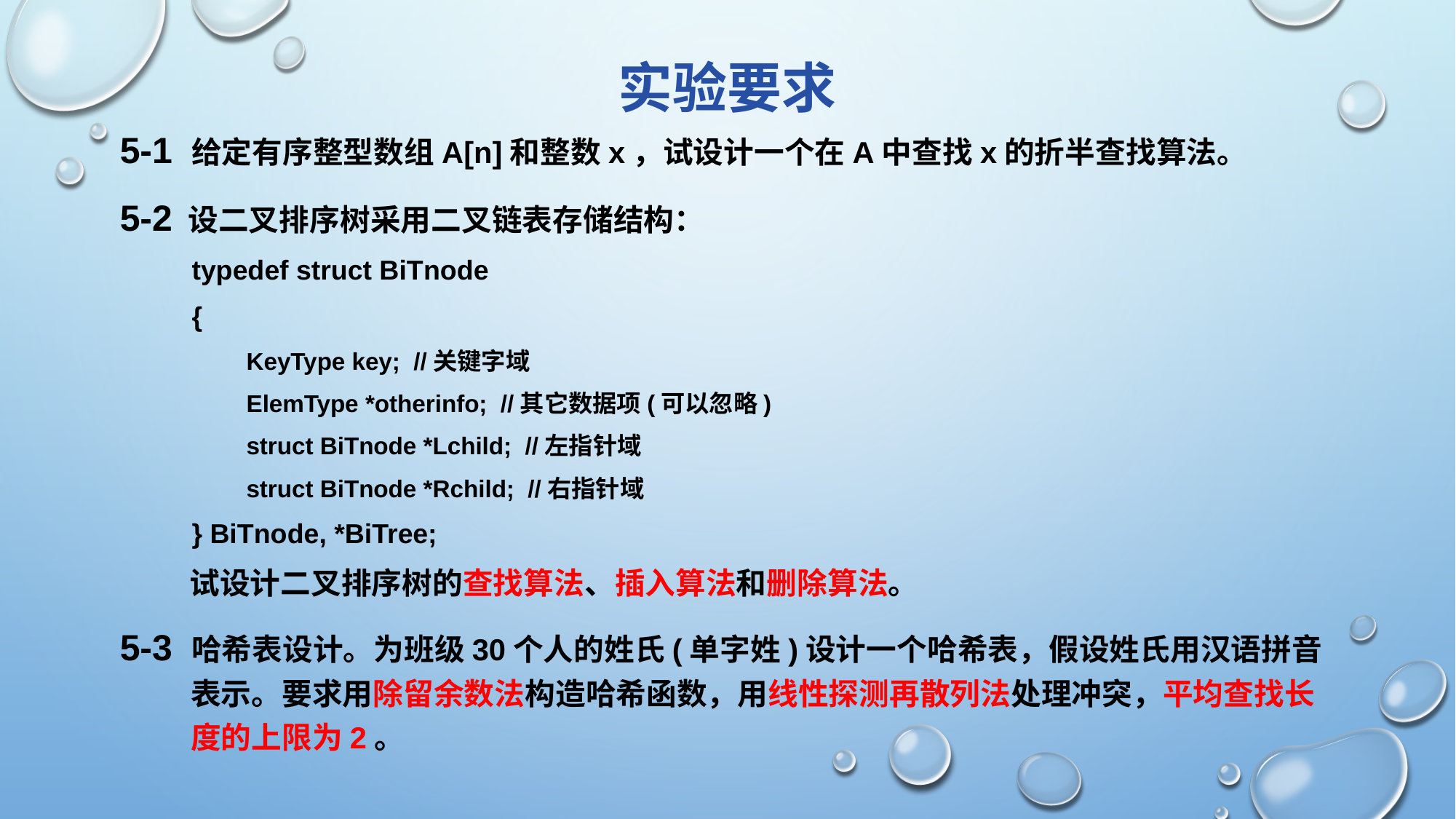

# 实验要求
5-1 给定有序整型数组A[n]和整数x，试设计一个在A中查找x的折半查找算法。
5-2 设二叉排序树采用二叉链表存储结构：
typedef struct BiTnode
{
KeyType key;  //关键字域
ElemType *otherinfo;  //其它数据项(可以忽略)
struct BiTnode *Lchild;  //左指针域
struct BiTnode *Rchild;  //右指针域
} BiTnode, *BiTree;
试设计二叉排序树的查找算法、插入算法和删除算法。
5-3 哈希表设计。为班级30个人的姓氏(单字姓)设计一个哈希表，假设姓氏用汉语拼音表示。要求用除留余数法构造哈希函数，用线性探测再散列法处理冲突，平均查找长度的上限为2。